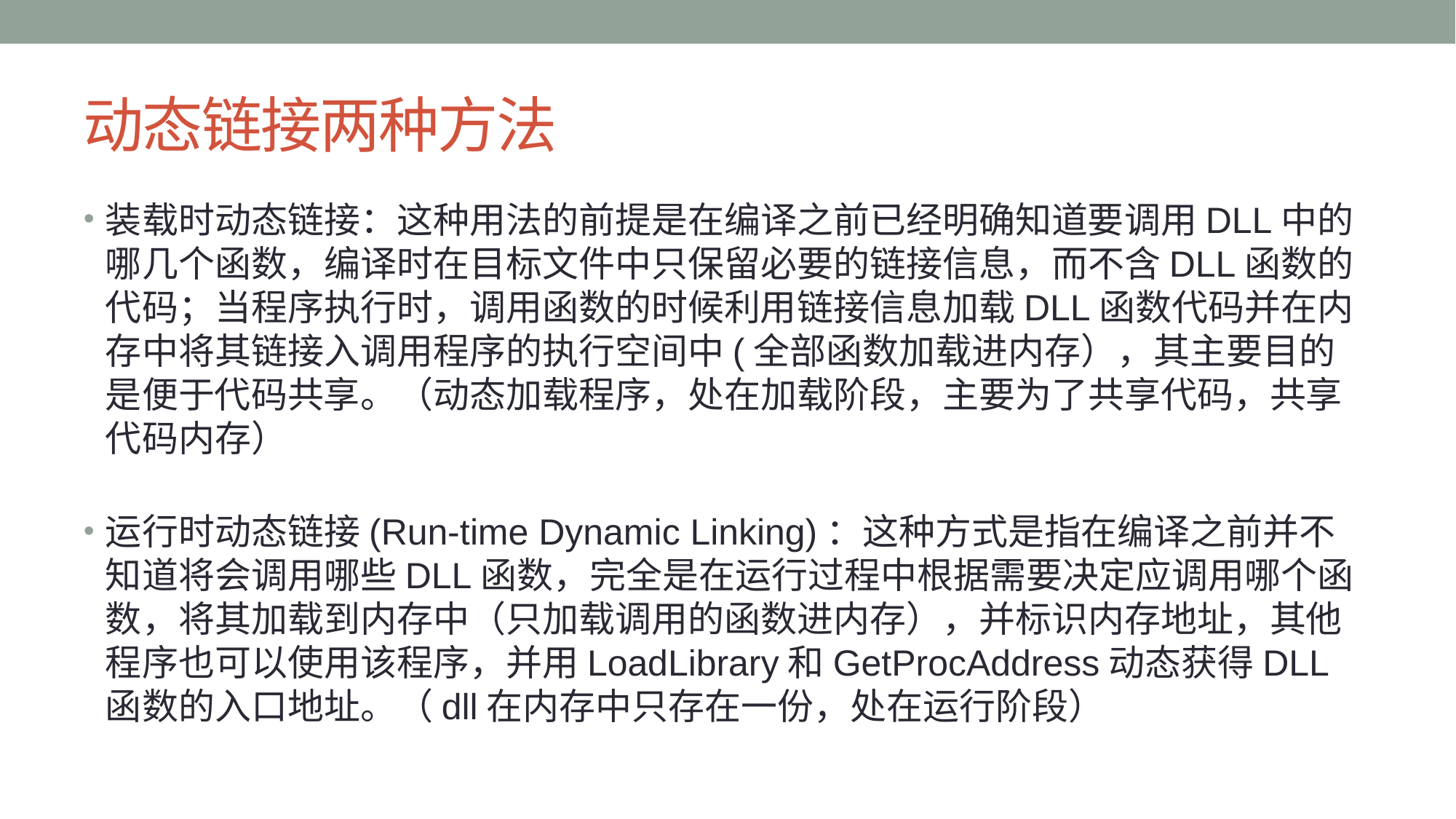

# 动态链接两种方法
装载时动态链接：这种用法的前提是在编译之前已经明确知道要调用DLL中的哪几个函数，编译时在目标文件中只保留必要的链接信息，而不含DLL函数的代码；当程序执行时，调用函数的时候利用链接信息加载DLL函数代码并在内存中将其链接入调用程序的执行空间中(全部函数加载进内存），其主要目的是便于代码共享。（动态加载程序，处在加载阶段，主要为了共享代码，共享代码内存）

运行时动态链接(Run-time Dynamic Linking)：这种方式是指在编译之前并不知道将会调用哪些DLL函数，完全是在运行过程中根据需要决定应调用哪个函数，将其加载到内存中（只加载调用的函数进内存），并标识内存地址，其他程序也可以使用该程序，并用LoadLibrary和GetProcAddress动态获得DLL函数的入口地址。（dll在内存中只存在一份，处在运行阶段）